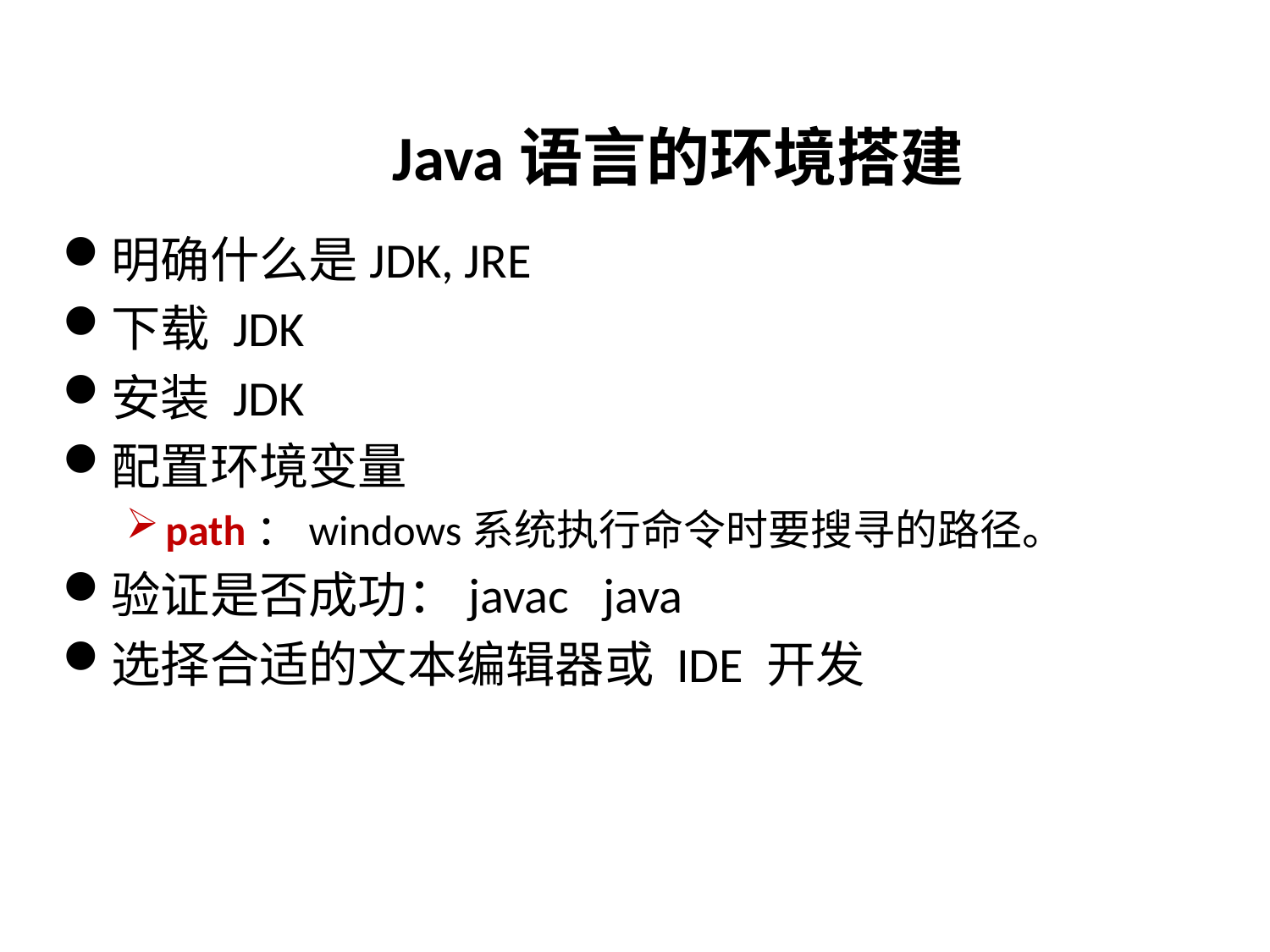

# Java语言的环境搭建
明确什么是JDK, JRE
下载 JDK
安装 JDK
配置环境变量
path：windows系统执行命令时要搜寻的路径。
验证是否成功：javac   java
选择合适的文本编辑器或 IDE 开发